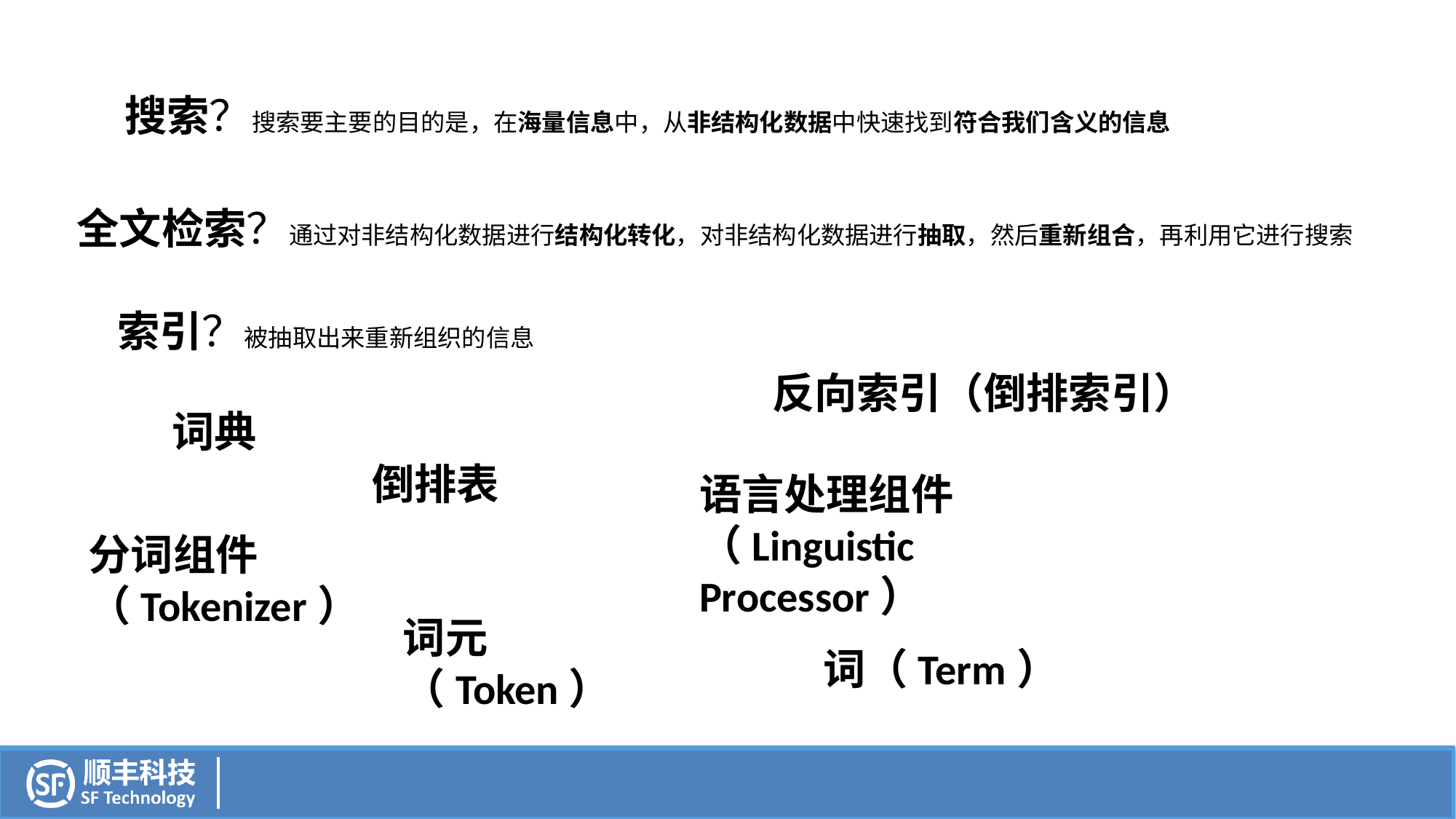

搜索？搜索要主要的目的是，在海量信息中，从非结构化数据中快速找到符合我们含义的信息
全文检索？通过对非结构化数据进行结构化转化，对非结构化数据进行抽取，然后重新组合，再利用它进行搜索
索引？被抽取出来重新组织的信息
反向索引（倒排索引）
词典
倒排表
语言处理组件（Linguistic Processor）
分词组件（Tokenizer）
词元（Token）
词（Term）